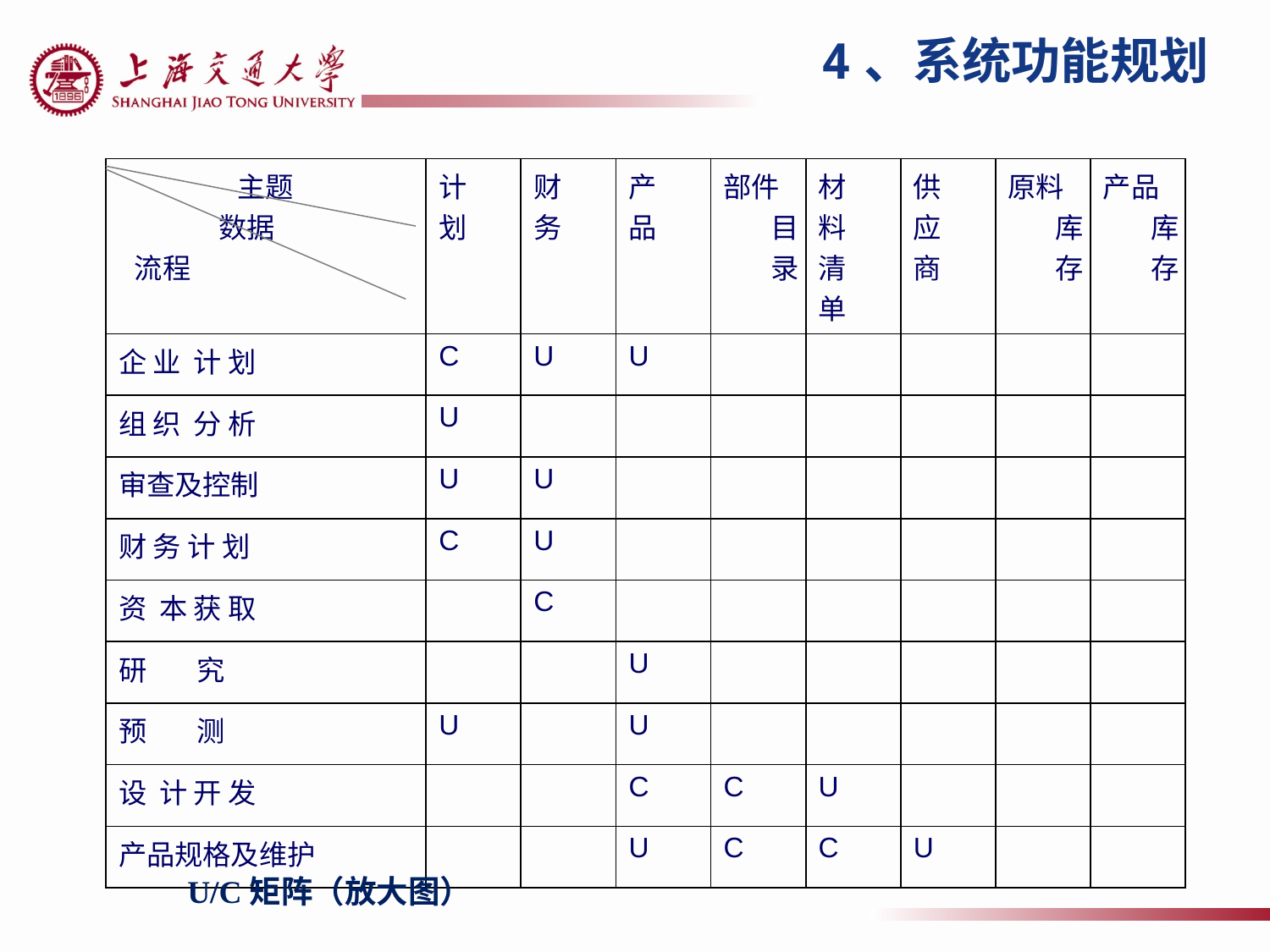

# 4、系统功能规划
| 主题 数据 流程 | 计 划 | 财 务 | 产 品 | 部件目录 | 材 料 清 单 | 供 应 商 | 原料库存 | 产品库存 |
| --- | --- | --- | --- | --- | --- | --- | --- | --- |
| 企 业 计 划 | C | U | U |  |  |  |  |  |
| 组 织 分 析 | U |  |  |  |  |  |  |  |
| 审查及控制 | U | U |  |  |  |  |  |  |
| 财 务 计 划 | C | U |  |  |  |  |  |  |
| 资 本 获 取 |  | C |  |  |  |  |  |  |
| 研 究 |  |  | U |  |  |  |  |  |
| 预 测 | U |  | U |  |  |  |  |  |
| 设 计 开 发 |  |  | C | C | U |  |  |  |
| 产品规格及维护 |  |  | U | C | C | U |  |  |

U/C矩阵（放大图）